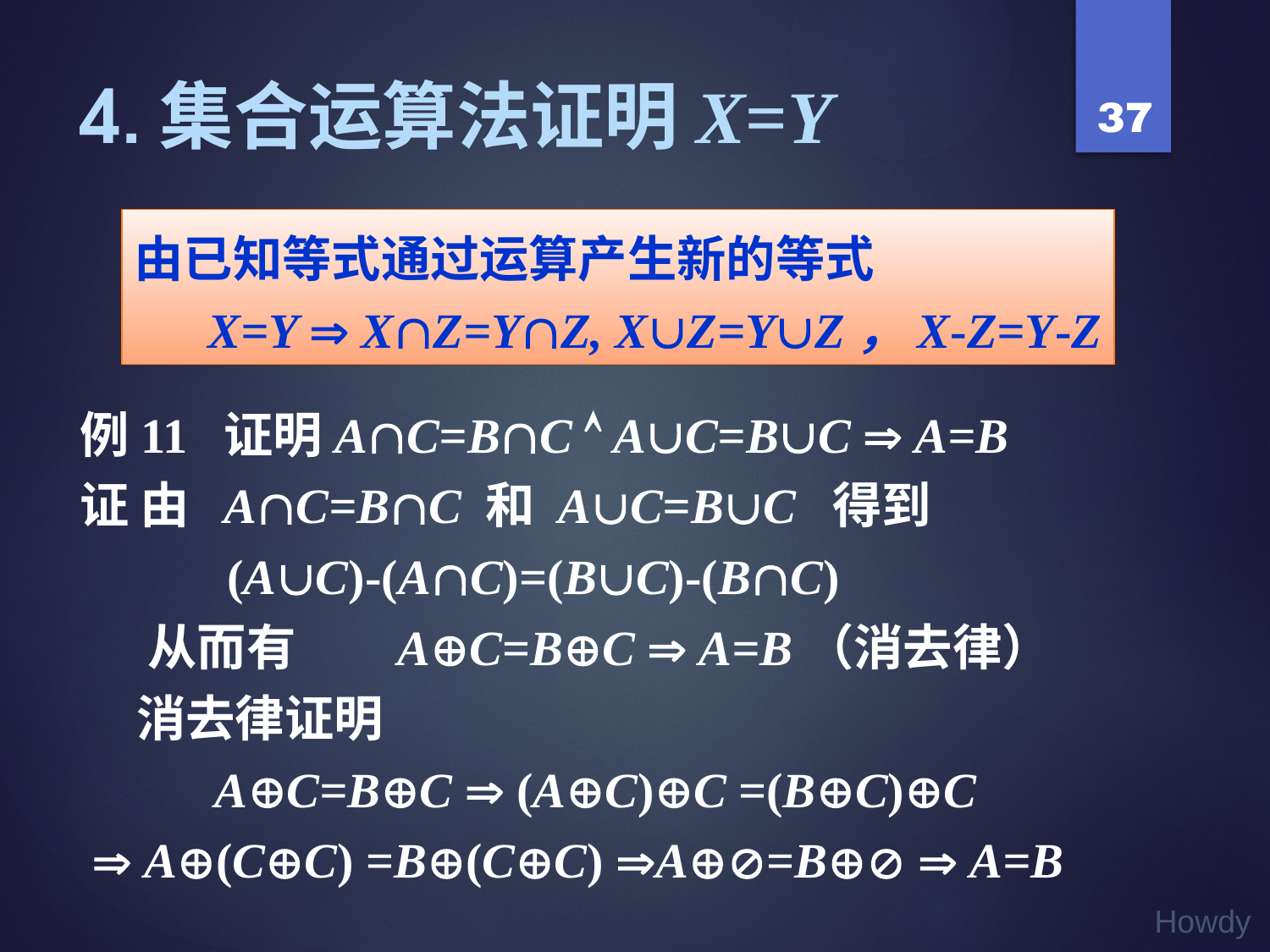

37
# 4.集合运算法证明X=Y
由已知等式通过运算产生新的等式
      X=Y ⇒ X∩Z=Y∩Z, X∪Z=Y∪Z，X-Z=Y-Z
例11  证明A∩C=B∩C ∧ A∪C=B∪C ⇒ A=B
证 由  A∩C=B∩C 和 A∪C=B∪C  得到
            (A∪C)-(A∩C)=(B∪C)-(B∩C)
     从而有        A⊕C=B⊕C ⇒ A=B（消去律）
    消去律证明
           A⊕C=B⊕C ⇒ (A⊕C)⊕C =(B⊕C)⊕C
 ⇒ A⊕(C⊕C) =B⊕(C⊕C) ⇒A⊕∅=B⊕∅ ⇒ A=B